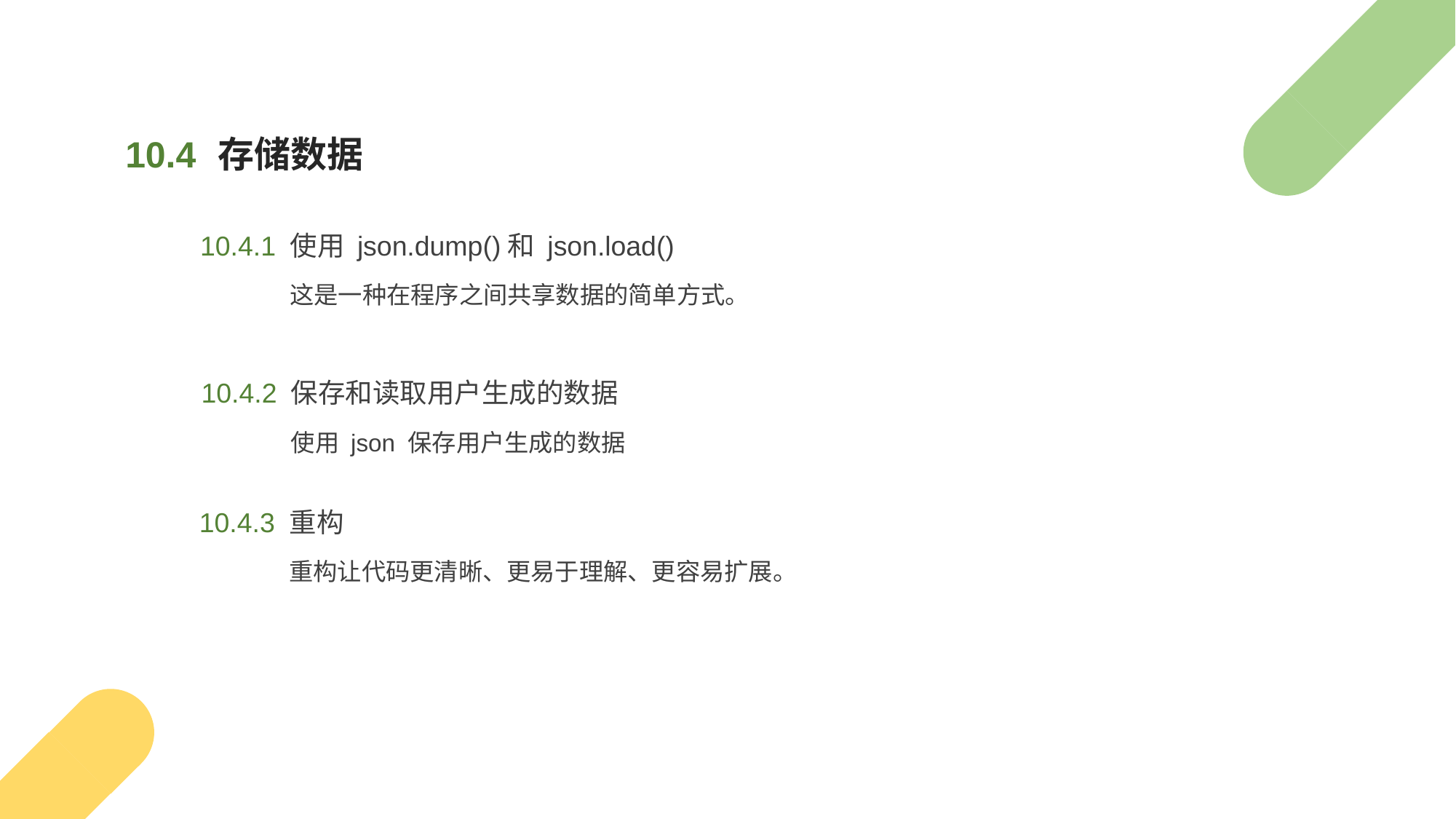

存储数据
10.4
使用 json.dump()和 json.load()
10.4.1
这是一种在程序之间共享数据的简单方式。
保存和读取用户生成的数据
10.4.2
使用 json 保存用户生成的数据
重构
10.4.3
重构让代码更清晰、更易于理解、更容易扩展。